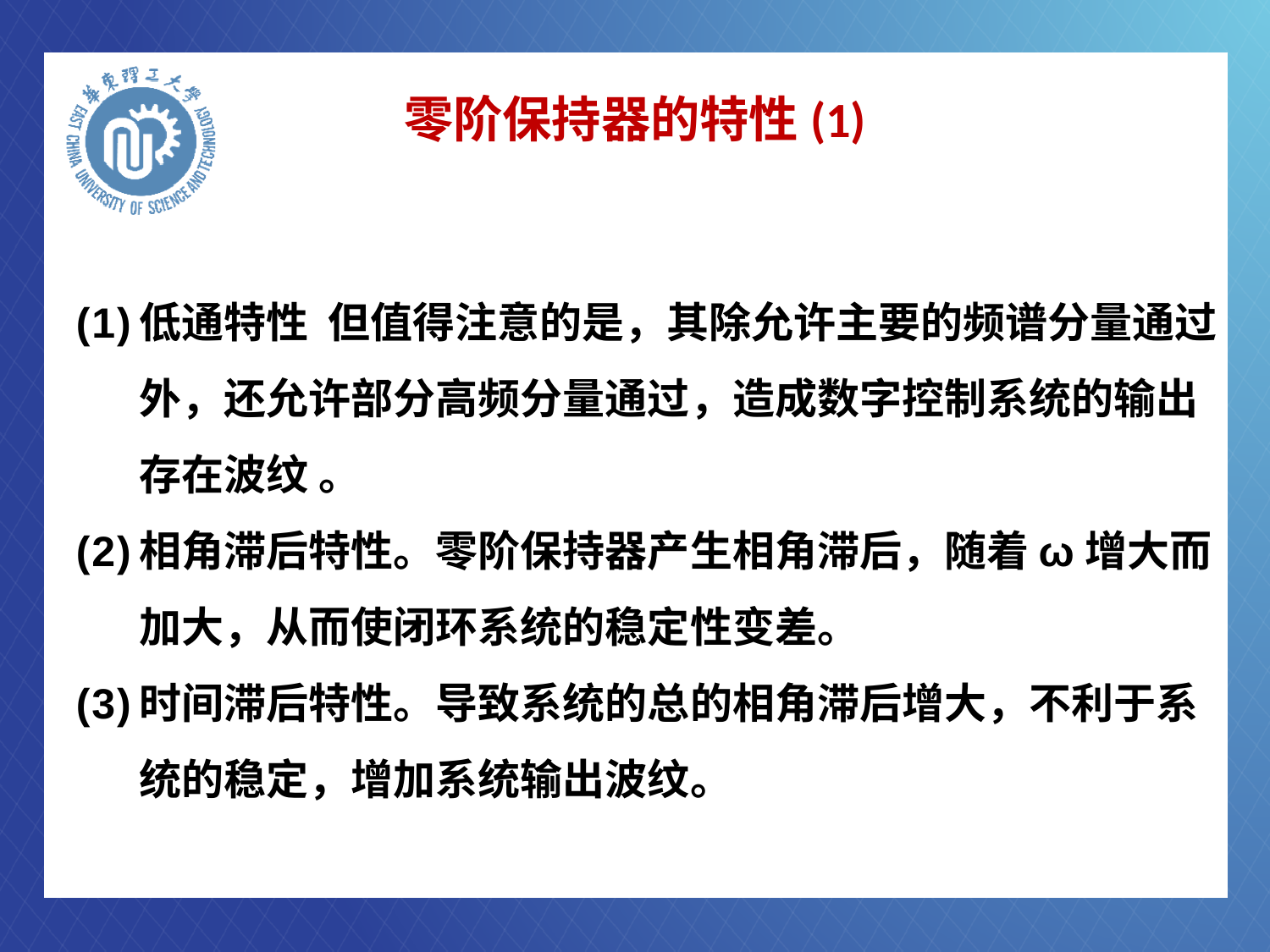

# 零阶保持器的特性(1)
低通特性  但值得注意的是，其除允许主要的频谱分量通过外，还允许部分高频分量通过，造成数字控制系统的输出存在波纹 。
相角滞后特性。零阶保持器产生相角滞后，随着ω增大而加大，从而使闭环系统的稳定性变差。
时间滞后特性。导致系统的总的相角滞后增大，不利于系统的稳定，增加系统输出波纹。